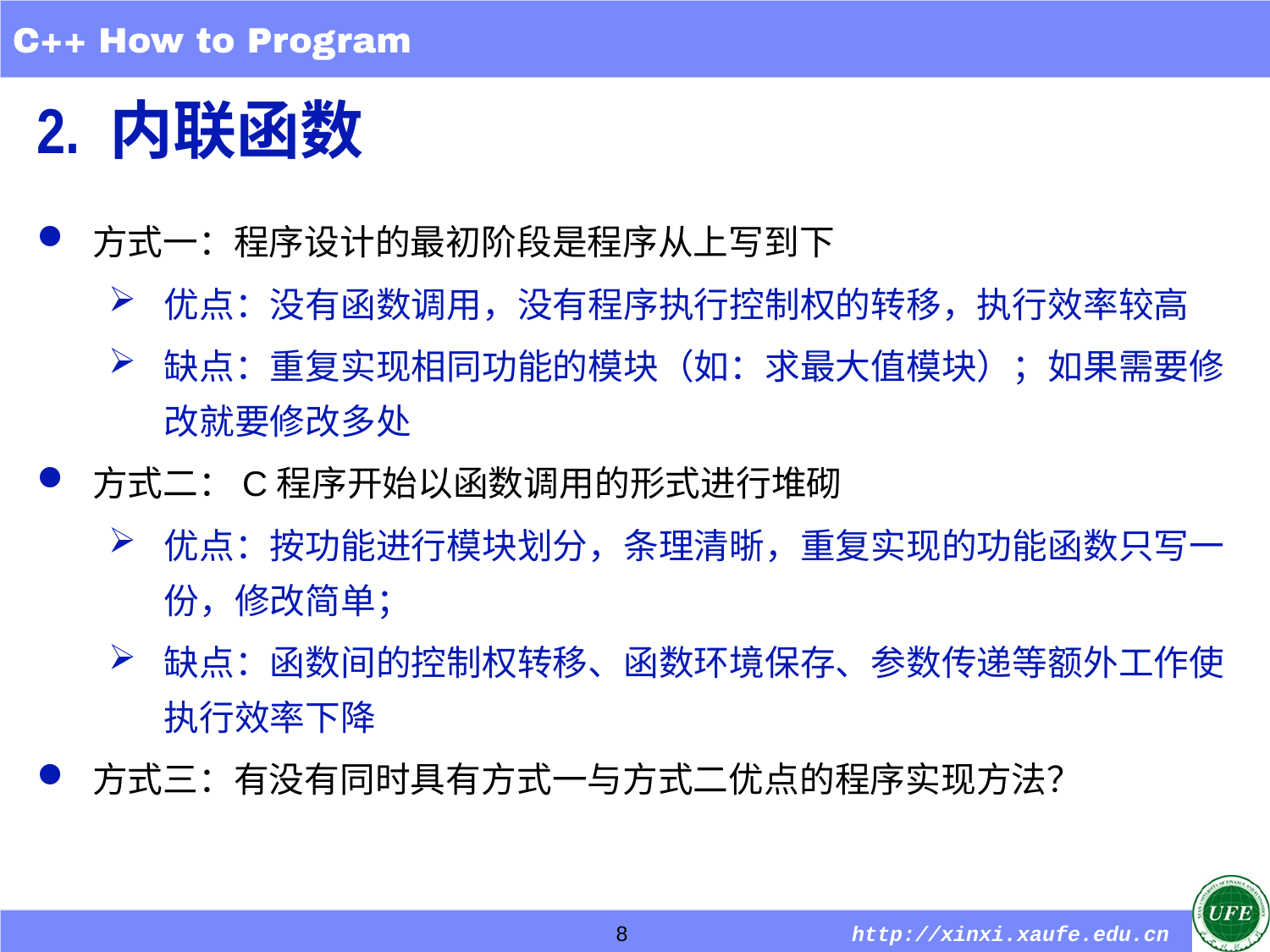

# 2. 内联函数
方式一：程序设计的最初阶段是程序从上写到下
优点：没有函数调用，没有程序执行控制权的转移，执行效率较高
缺点：重复实现相同功能的模块（如：求最大值模块）；如果需要修改就要修改多处
方式二：C程序开始以函数调用的形式进行堆砌
优点：按功能进行模块划分，条理清晣，重复实现的功能函数只写一份，修改简单；
缺点：函数间的控制权转移、函数环境保存、参数传递等额外工作使执行效率下降
方式三：有没有同时具有方式一与方式二优点的程序实现方法？
8